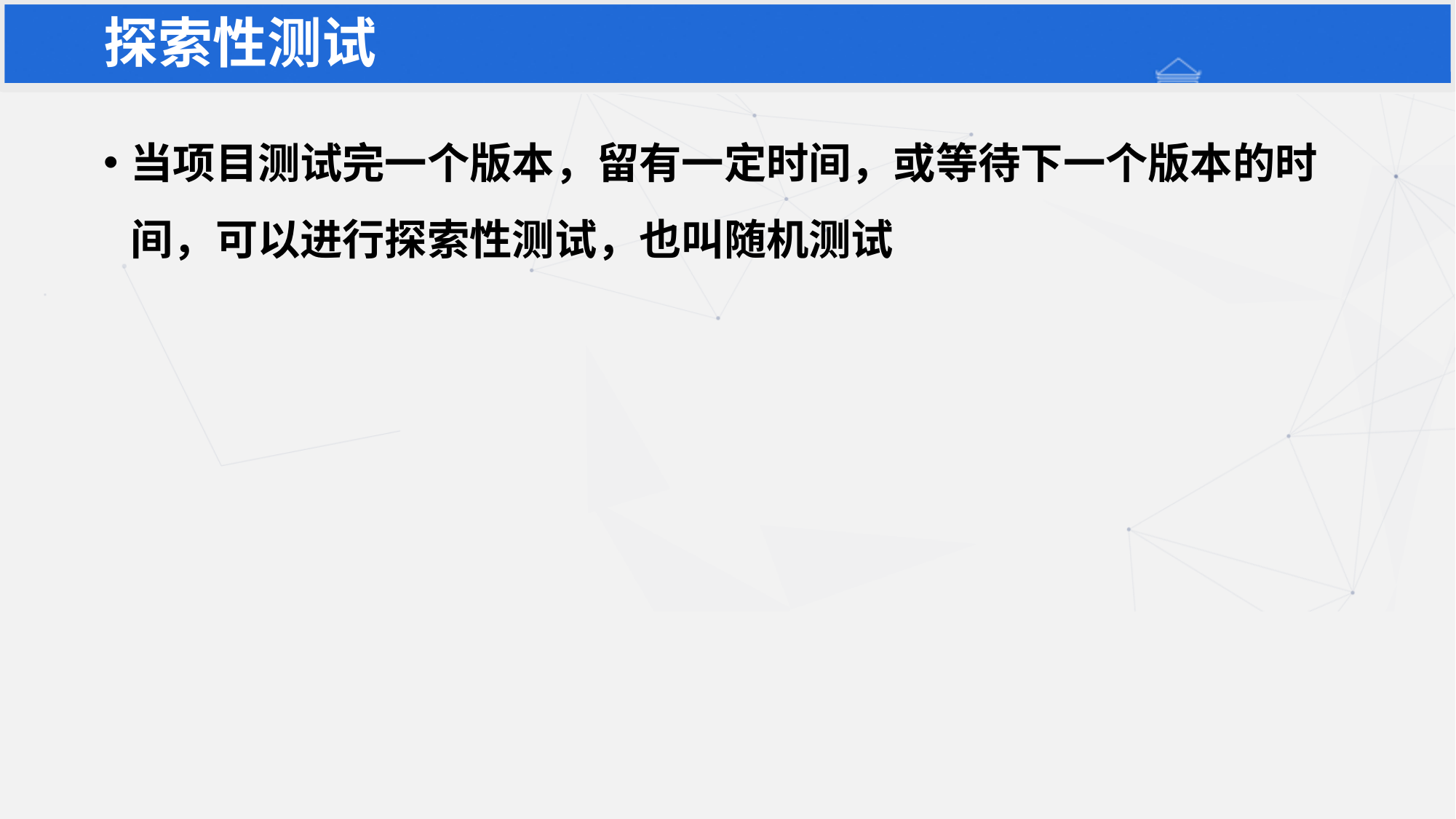

探索性测试
当项目测试完一个版本，留有一定时间，或等待下一个版本的时间，可以进行探索性测试，也叫随机测试